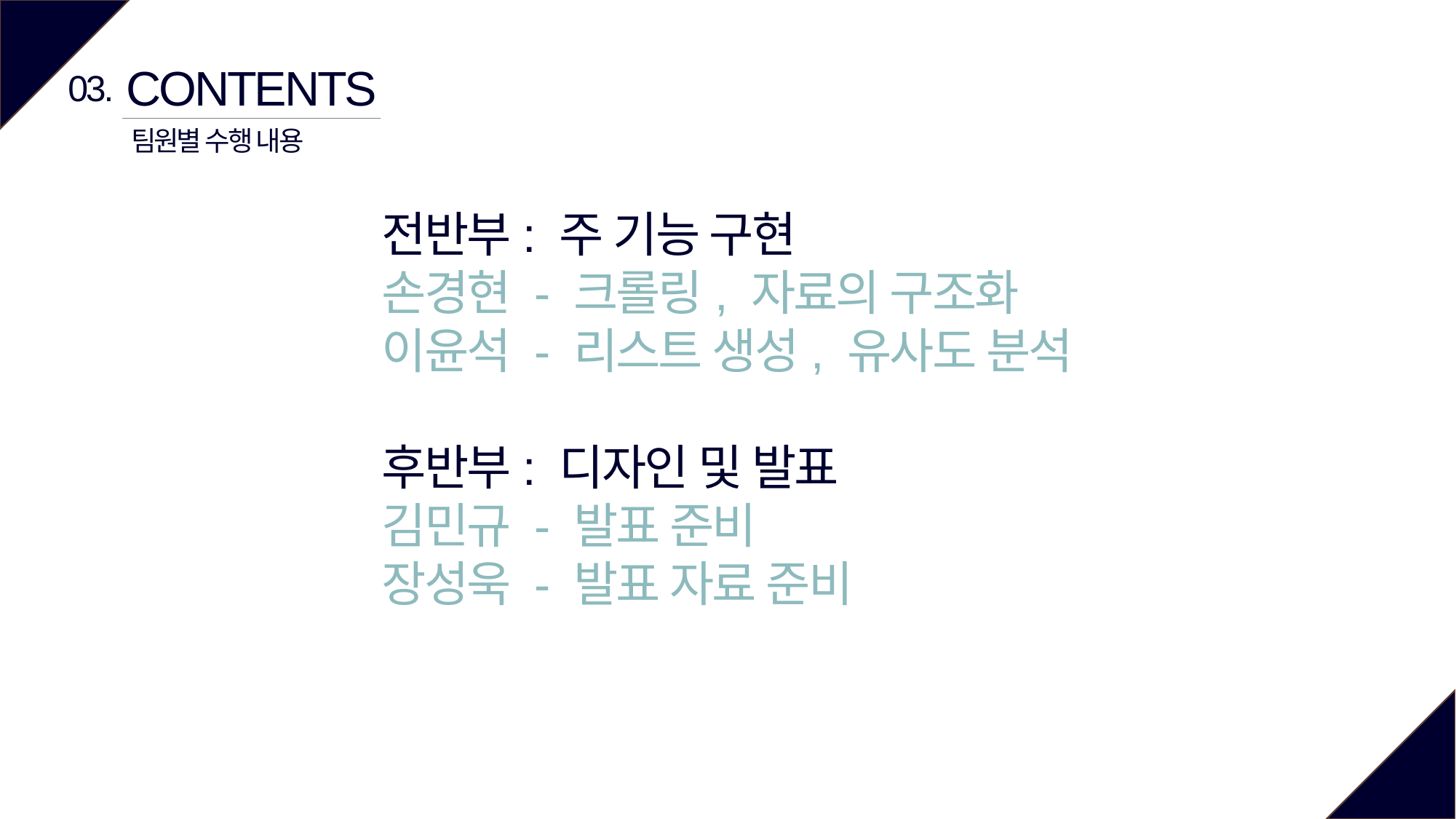

CONTENTS
03.
팀원별 수행 내용
전반부: 주 기능 구현
손경현 - 크롤링, 자료의 구조화
이윤석 - 리스트 생성, 유사도 분석

후반부: 디자인 및 발표
김민규 - 발표 준비
장성욱 - 발표 자료 준비